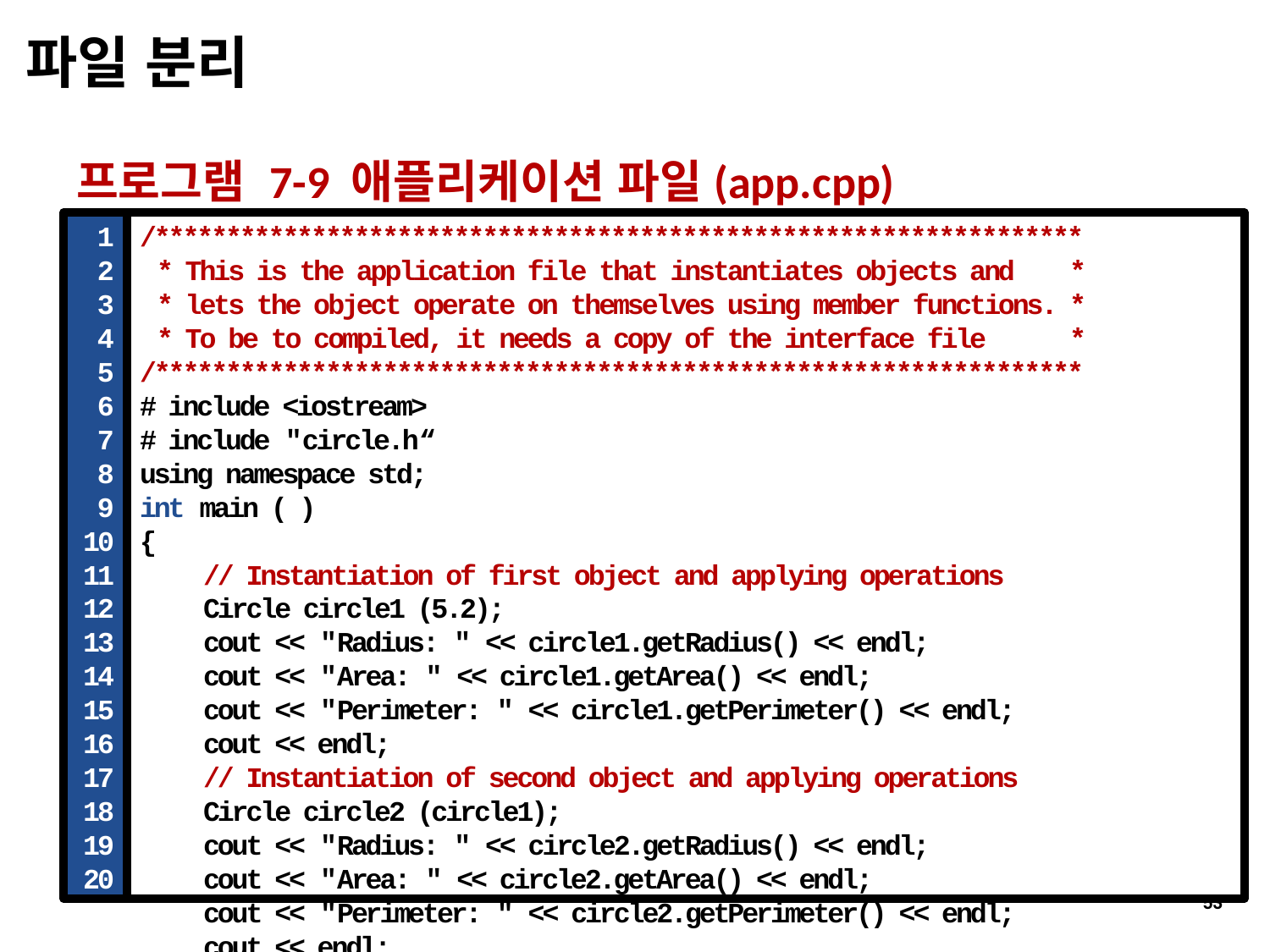

# 파일 분리
프로그램 7-9 애플리케이션 파일(app.cpp)
1
2
3
4
5
6
7
8
9
10
11
12
13
14
15
16
17
18
19
20
/*****************************************************************
 * This is the application file that instantiates objects and    *
 * lets the object operate on themselves using member functions. *
 * To be to compiled, it needs a copy of the interface file      *
/*****************************************************************
# include <iostream>
# include "circle.h“
using namespace std;
int main ( )
{
// Instantiation of first object and applying operations
Circle circle1 (5.2);
cout << "Radius: " << circle1.getRadius() << endl;
cout << "Area: " << circle1.getArea() << endl;
cout << "Perimeter: " << circle1.getPerimeter() << endl;
cout << endl;
// Instantiation of second object and applying operations
Circle circle2 (circle1);
cout << "Radius: " << circle2.getRadius() << endl;
cout << "Area: " << circle2.getArea() << endl;
cout << "Perimeter: " << circle2.getPerimeter() << endl;
cout << endl;